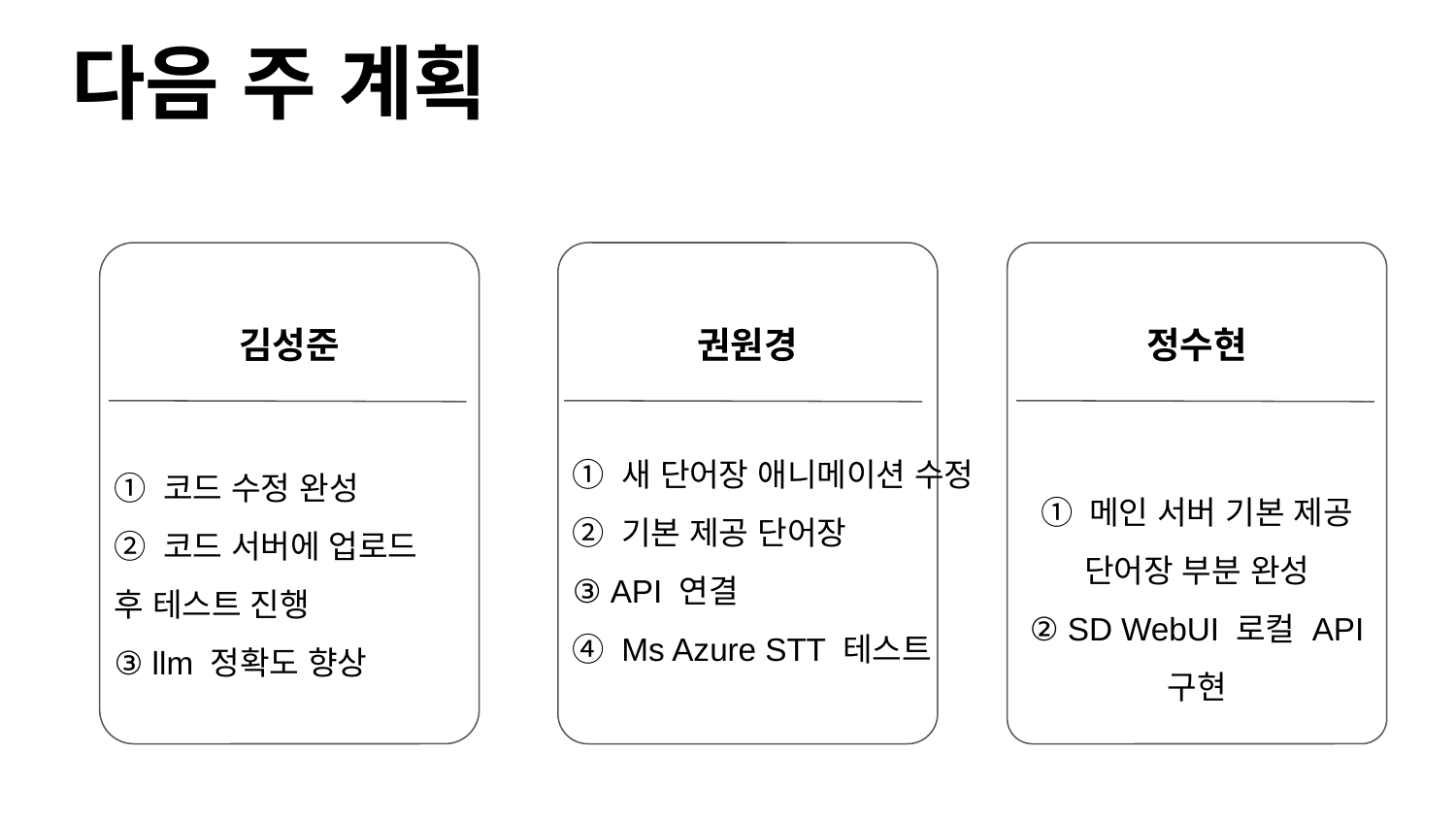

# 다음 주 계획

김성준
권원경
정수현
① 새 단어장 애니메이션 수정
② 기본 제공 단어장
③ API 연결
➃ Ms Azure STT 테스트
① 코드 수정 완성
② 코드 서버에 업로드
후 테스트 진행
③ llm 정확도 향상
① 메인 서버 기본 제공 단어장 부분 완성
② SD WebUI 로컬 API 구현